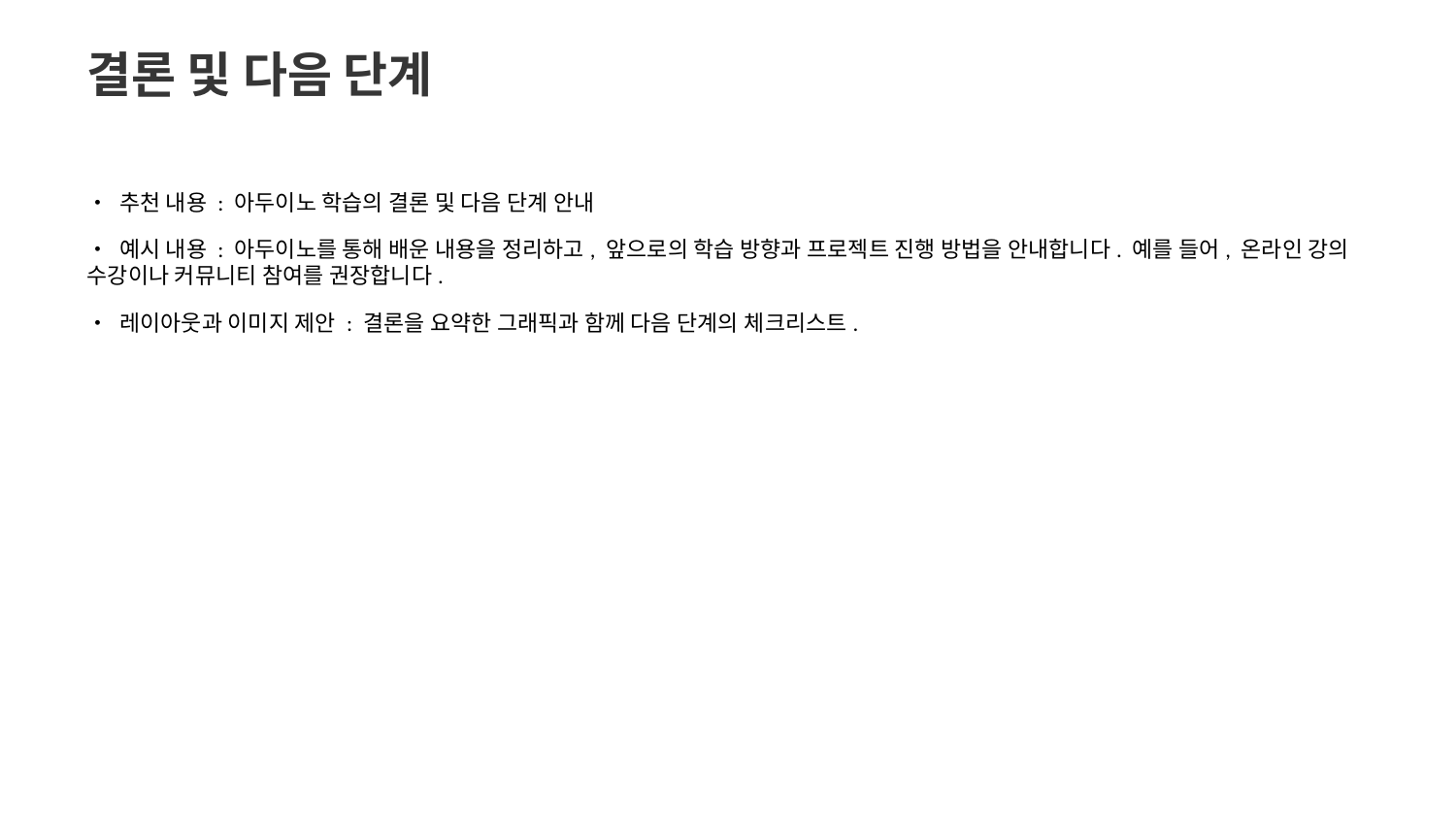

결론 및 다음 단계
• 추천 내용 : 아두이노 학습의 결론 및 다음 단계 안내
• 예시 내용 : 아두이노를 통해 배운 내용을 정리하고, 앞으로의 학습 방향과 프로젝트 진행 방법을 안내합니다. 예를 들어, 온라인 강의 수강이나 커뮤니티 참여를 권장합니다.
• 레이아웃과 이미지 제안 : 결론을 요약한 그래픽과 함께 다음 단계의 체크리스트.